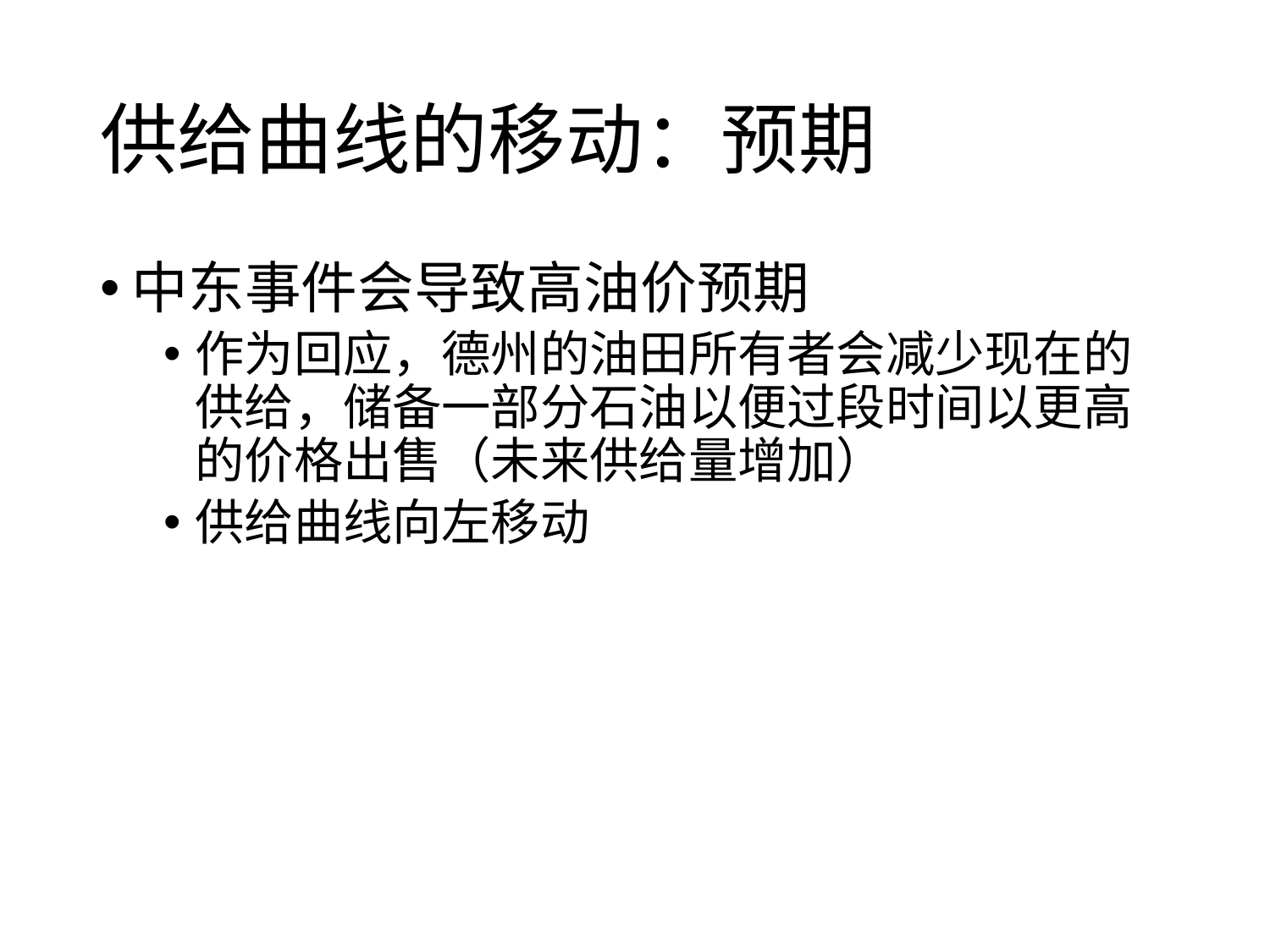

# 供给曲线的移动：预期
中东事件会导致高油价预期
作为回应，德州的油田所有者会减少现在的供给，储备一部分石油以便过段时间以更高的价格出售（未来供给量增加）
供给曲线向左移动